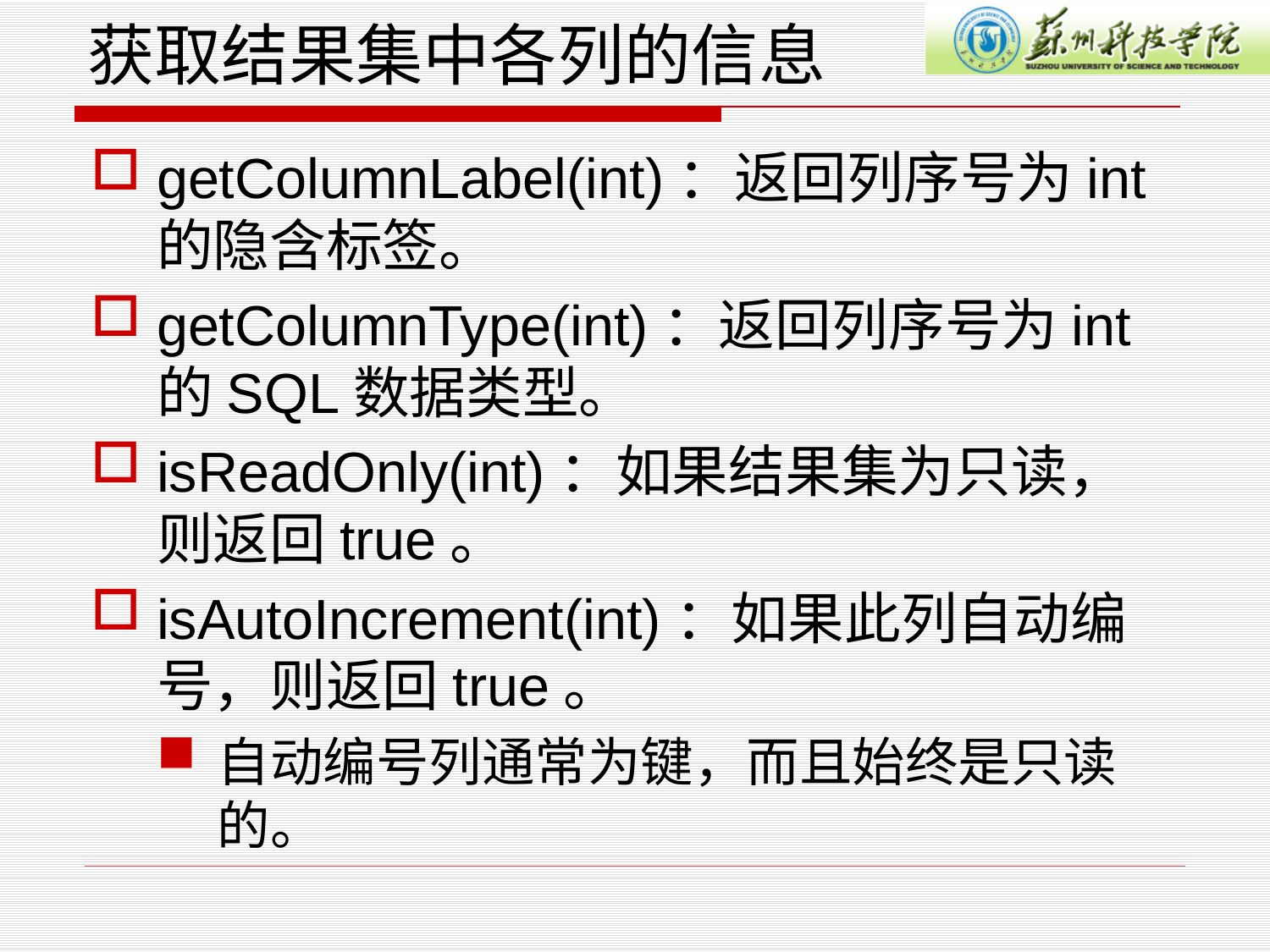

# 获取结果集中各列的信息
getColumnLabel(int)：返回列序号为int的隐含标签。
getColumnType(int)：返回列序号为int的SQL数据类型。
isReadOnly(int)：如果结果集为只读，则返回true。
isAutoIncrement(int)：如果此列自动编号，则返回true。
自动编号列通常为键，而且始终是只读的。